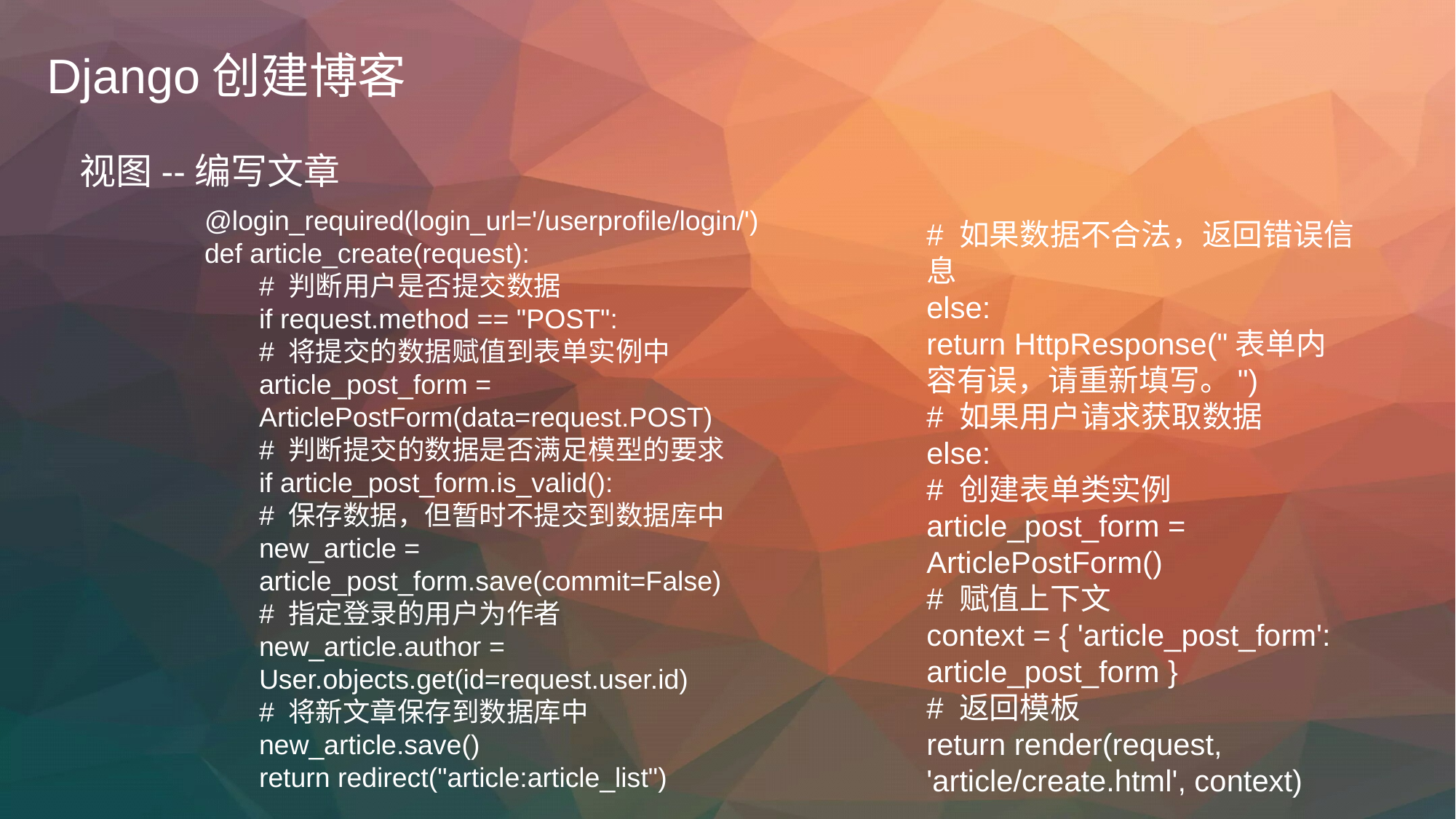

Django创建博客

视图--编写文章
@login_required(login_url='/userprofile/login/')
def article_create(request):
# 判断用户是否提交数据
if request.method == "POST":
# 将提交的数据赋值到表单实例中
article_post_form = ArticlePostForm(data=request.POST)
# 判断提交的数据是否满足模型的要求
if article_post_form.is_valid():
# 保存数据，但暂时不提交到数据库中
new_article = article_post_form.save(commit=False)
# 指定登录的用户为作者
new_article.author = User.objects.get(id=request.user.id)
# 将新文章保存到数据库中
new_article.save()
return redirect("article:article_list")

# 如果数据不合法，返回错误信息
else:
return HttpResponse("表单内容有误，请重新填写。")
# 如果用户请求获取数据
else:
# 创建表单类实例
article_post_form = ArticlePostForm()
# 赋值上下文
context = { 'article_post_form': article_post_form }
# 返回模板
return render(request, 'article/create.html', context)